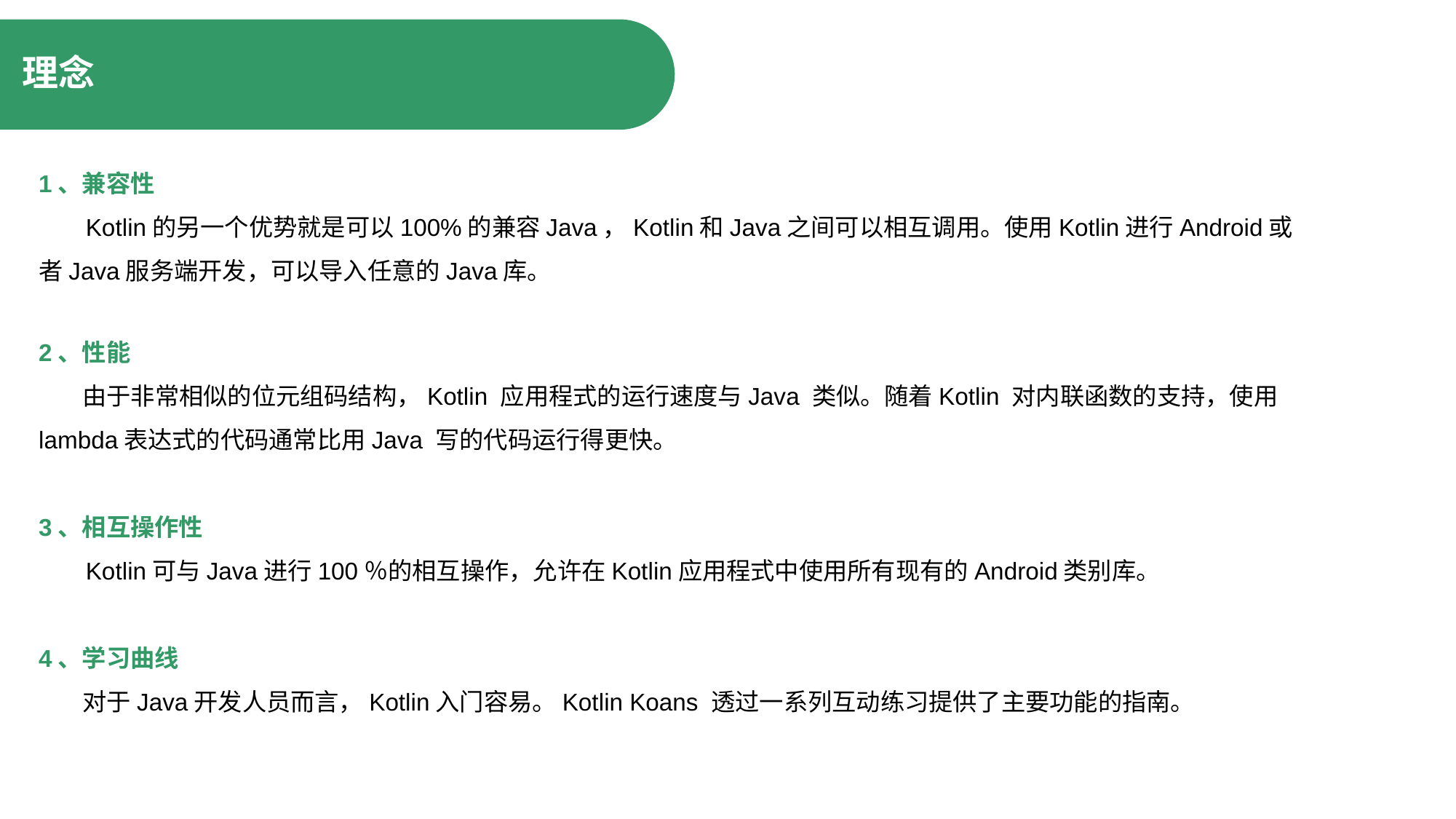

理念
1、兼容性
       Kotlin的另一个优势就是可以100%的兼容Java，Kotlin和Java之间可以相互调用。使用Kotlin进行Android或者Java服务端开发，可以导入任意的Java库。

2、性能
       由于非常相似的位元组码结构，Kotlin 应用程式的运行速度与Java 类似。随着Kotlin 对内联函数的支持，使用lambda表达式的代码通常比用Java 写的代码运行得更快。

3、相互操作性
       Kotlin可与Java进行100％的相互操作，允许在Kotlin应用程式中使用所有现有的Android类别库。

4、学习曲线
       对于Java开发人员而言，Kotlin入门容易。Kotlin Koans 透过一系列互动练习提供了主要功能的指南。